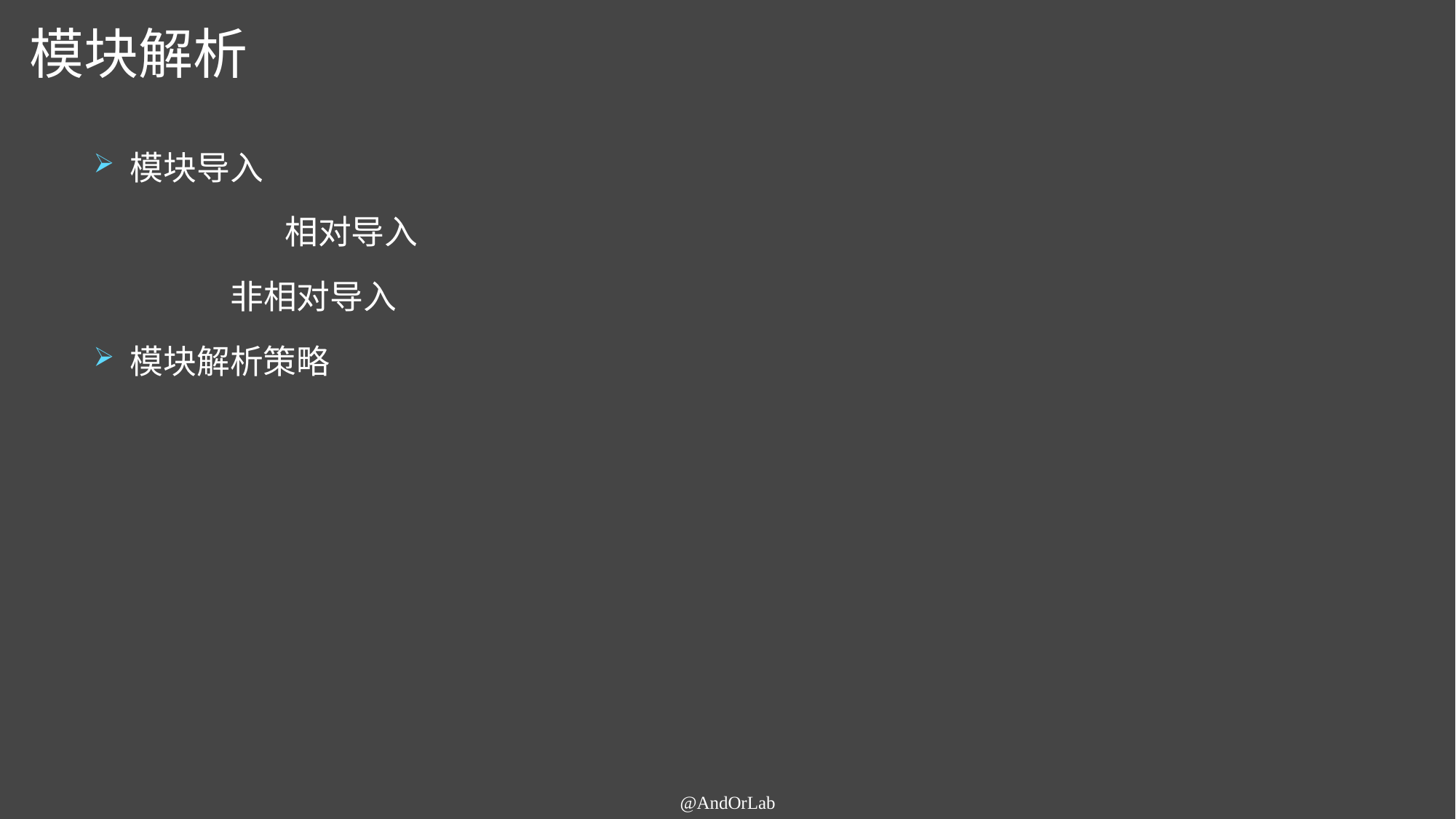

# 模块解析
 模块导入
    	 	相对导入
 	非相对导入
 模块解析策略

@AndOrLab